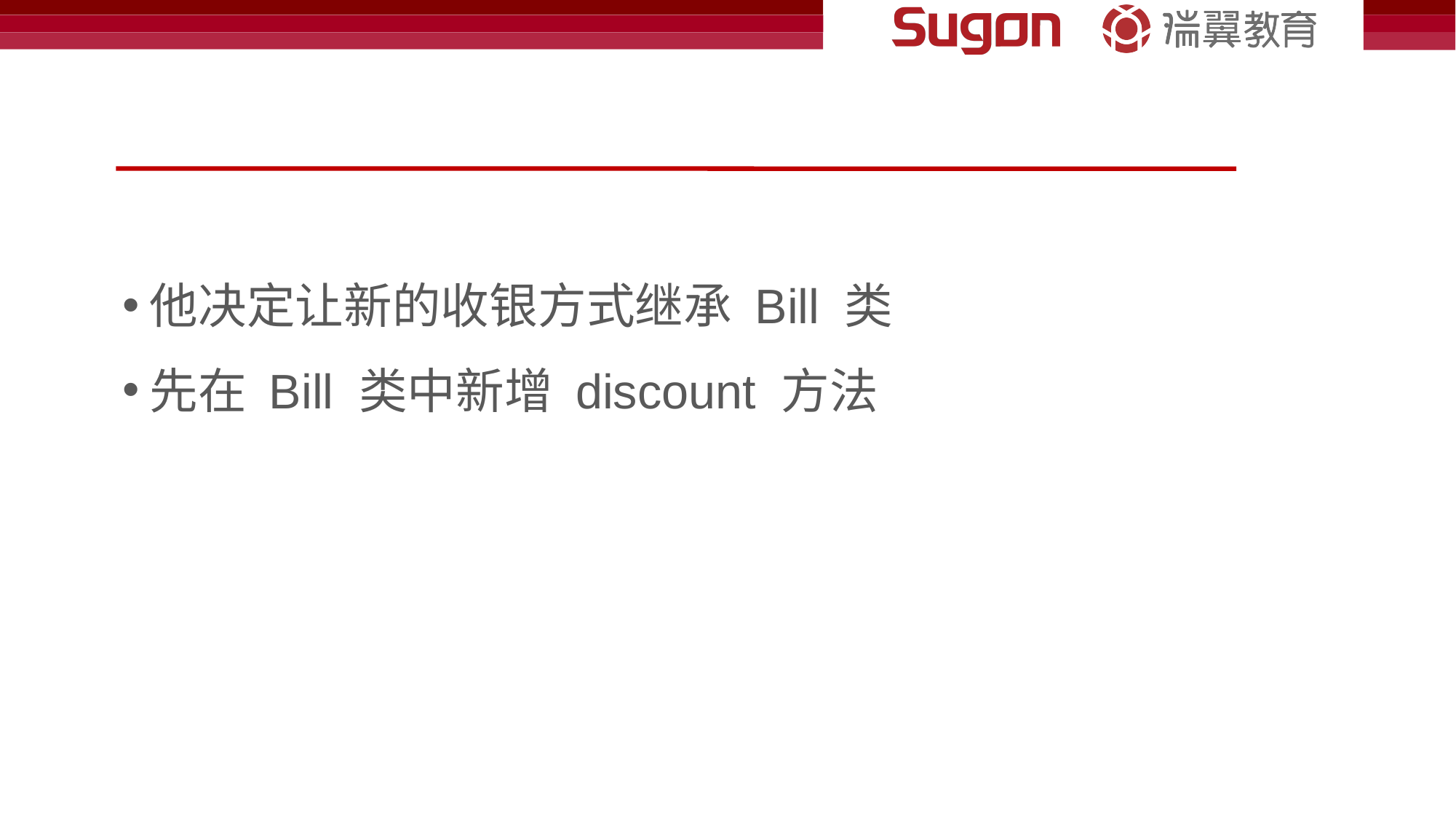

#

他决定让新的收银方式继承 Bill 类
先在 Bill 类中新增 discount 方法